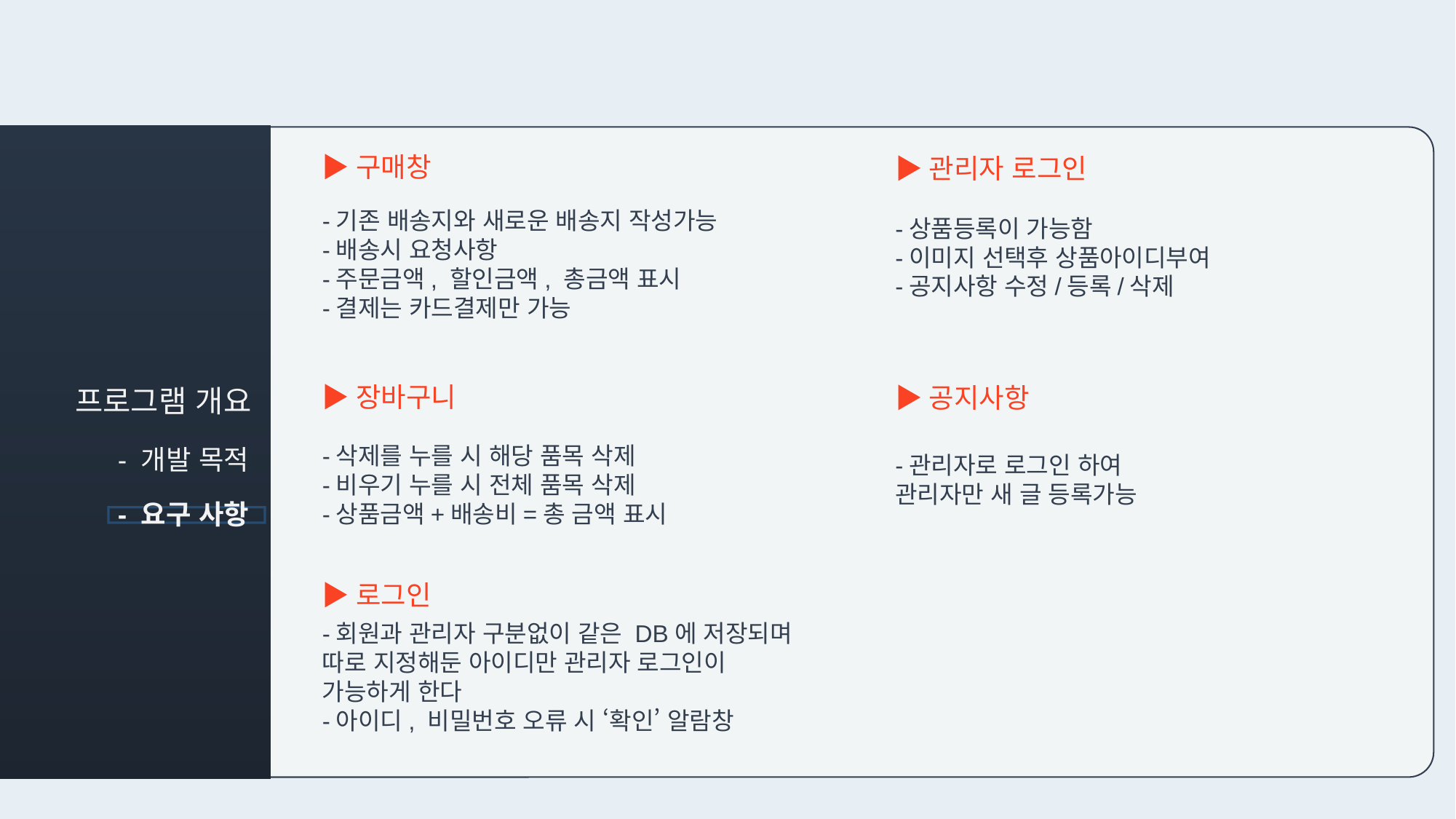

02
▶구매창
▶관리자 로그인
구매창

장바구니

관리자 로그인

공지사항
-기존 배송지와 새로운 배송지 작성가능
-배송시 요청사항
-주문금액, 할인금액, 총금액 표시
-결제는 카드결제만 가능

-상품등록이 가능함
-이미지 선택후 상품아이디부여
-공지사항 수정/등록/삭제

▶장바구니
▶공지사항
프로그램 개요
-삭제를 누를 시 해당 품목 삭제
-비우기 누를 시 전체 품목 삭제
-상품금액+배송비=총 금액 표시

- 개발 목적
-관리자로 로그인 하여
관리자만 새 글 등록가능

- 요구 사항

▶로그인
-회원과 관리자 구분없이 같은 DB에 저장되며
따로 지정해둔 아이디만 관리자 로그인이
가능하게 한다
-아이디, 비밀번호 오류 시 ‘확인’ 알람창